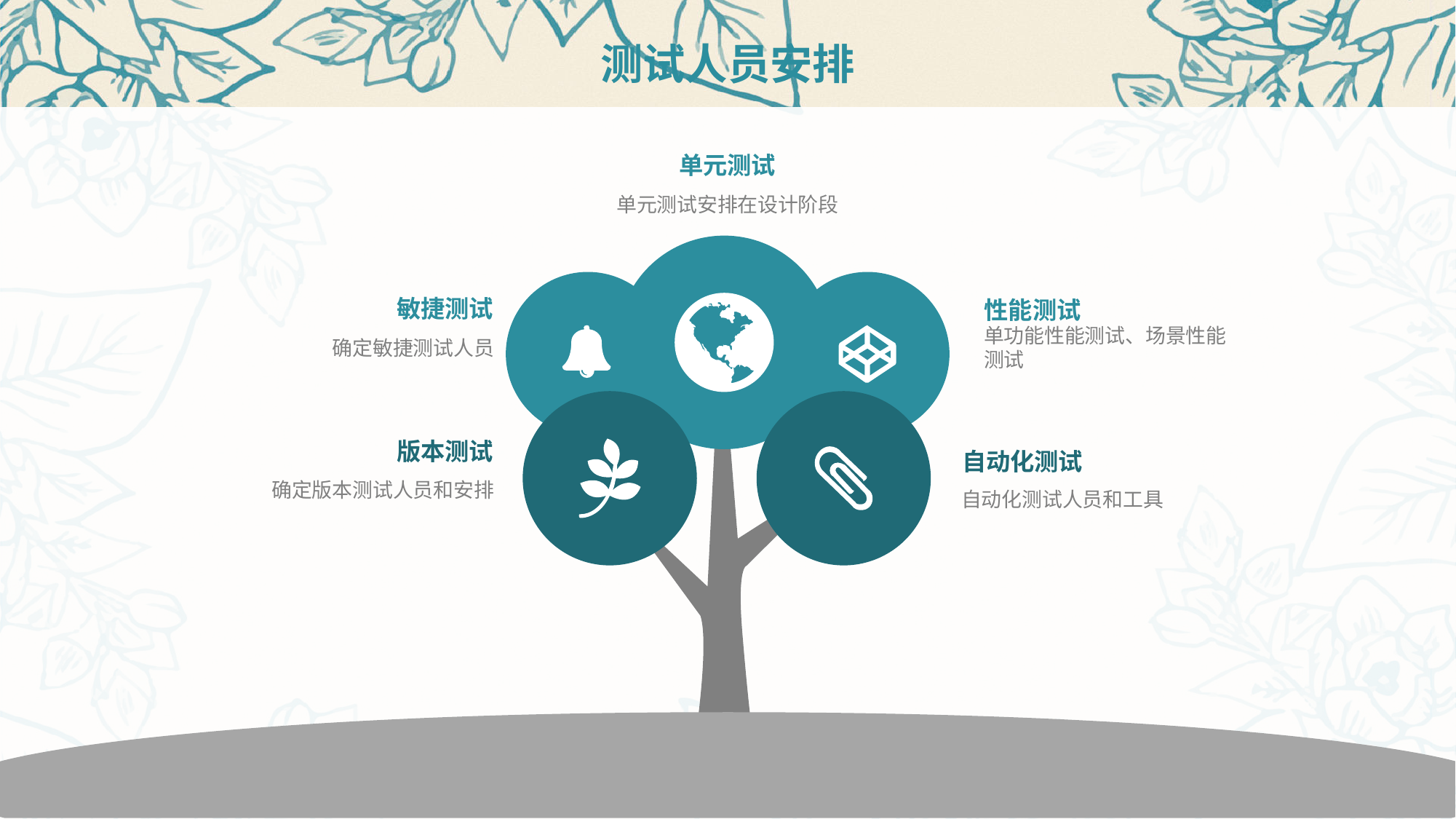

# 测试人员安排
单元测试
单元测试安排在设计阶段

敏捷测试
确定敏捷测试人员
性能测试
单功能性能测试、场景性能测试

版本测试
确定版本测试人员和安排

自动化测试
自动化测试人员和工具